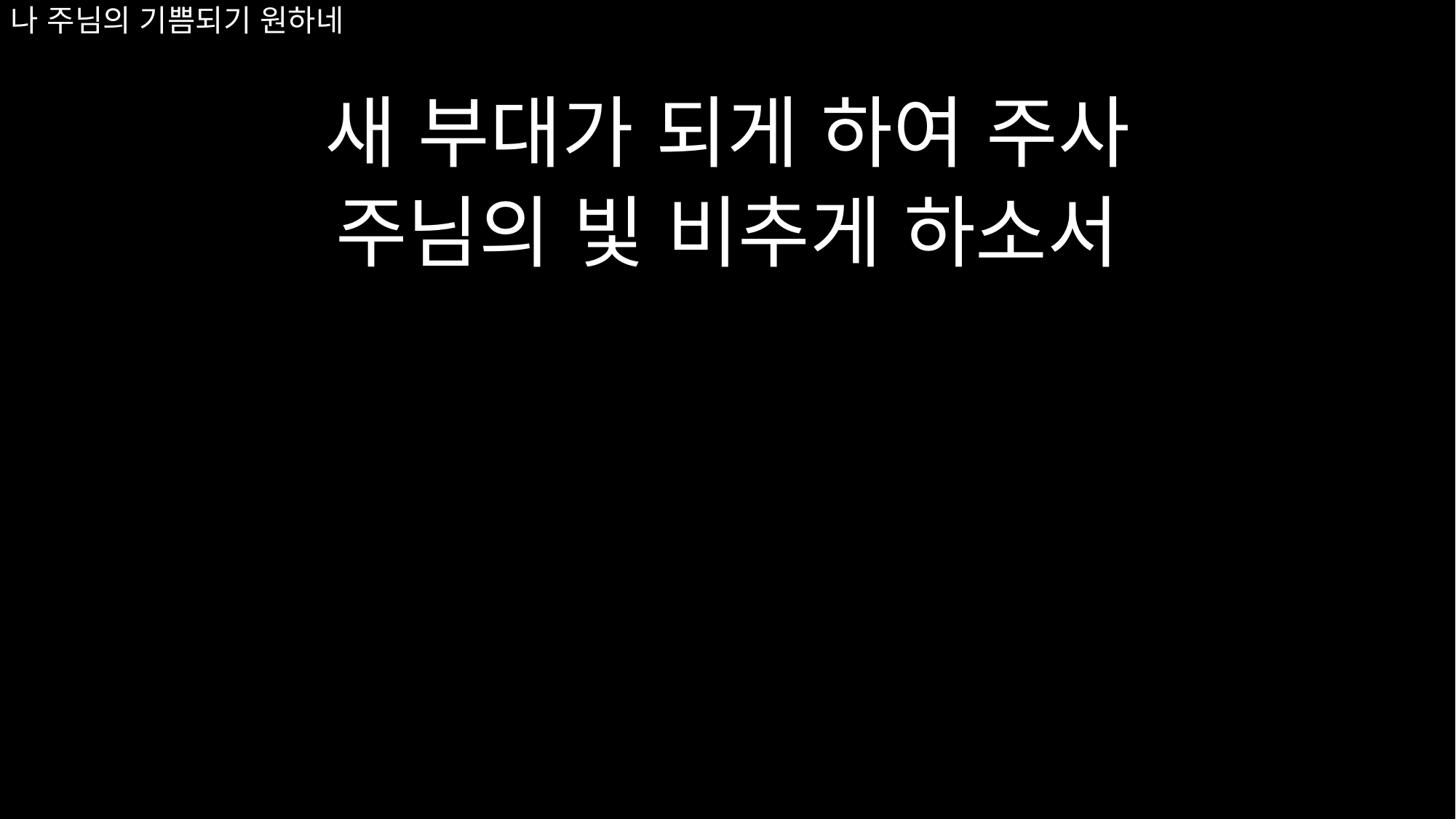

# 나 주님의 기쁨되기 원하네
새 부대가 되게 하여 주사
주님의 빛 비추게 하소서